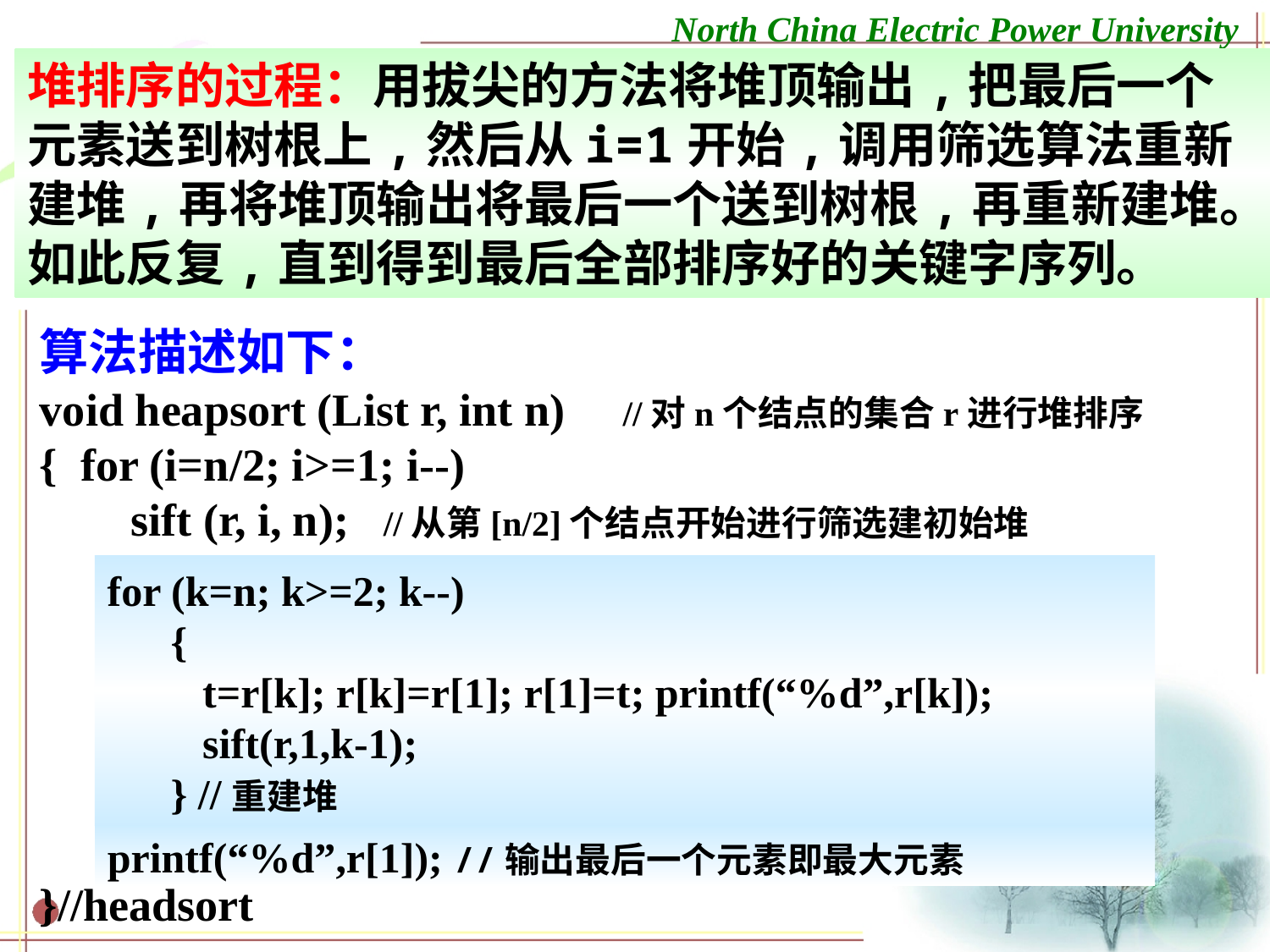

堆排序的过程：用拔尖的方法将堆顶输出,把最后一个元素送到树根上,然后从i=1开始,调用筛选算法重新建堆,再将堆顶输出将最后一个送到树根,再重新建堆。如此反复,直到得到最后全部排序好的关键字序列。
算法描述如下：
void heapsort (List r, int n)     //对n个结点的集合r进行堆排序
{  for (i=n/2; i>=1; i--)
        sift (r, i, n);   //从第[n/2]个结点开始进行筛选建初始堆

}//headsort
for (k=n; k>=2; k--)
      {
         t=r[k]; r[k]=r[1]; r[1]=t; printf(“%d”,r[k]);
         sift(r,1,k-1);
      } //重建堆
printf(“%d”,r[1]); //输出最后一个元素即最大元素